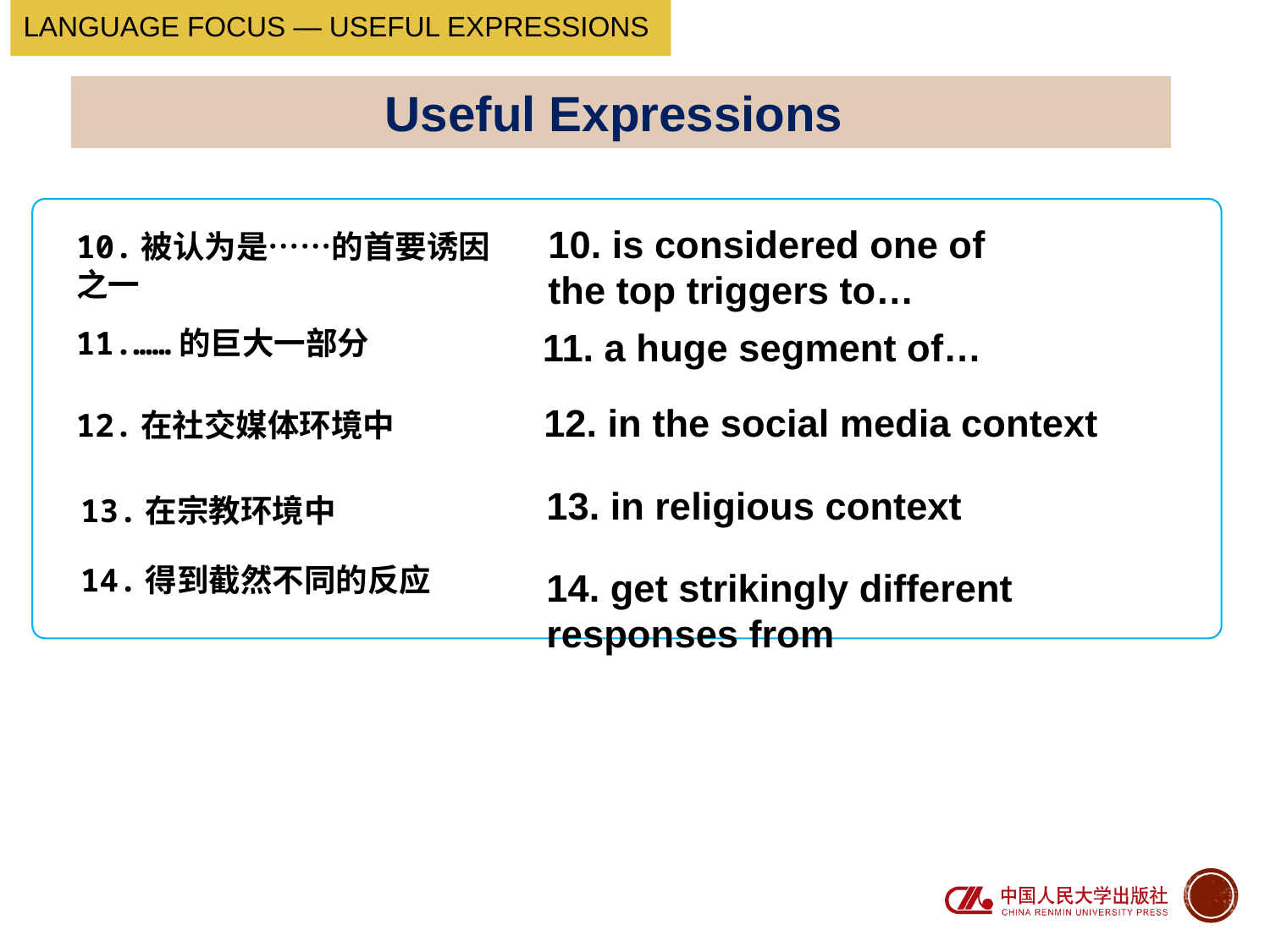

Language Focus — Useful Expressions
Useful Expressions

10. is considered one of the top triggers to…
10.被认为是……的首要诱因之一
11.……的巨大一部分
11. a huge segment of…
12. in the social media context
12.在社交媒体环境中
13. in religious context
13.在宗教环境中
14.得到截然不同的反应
14. get strikingly different responses from